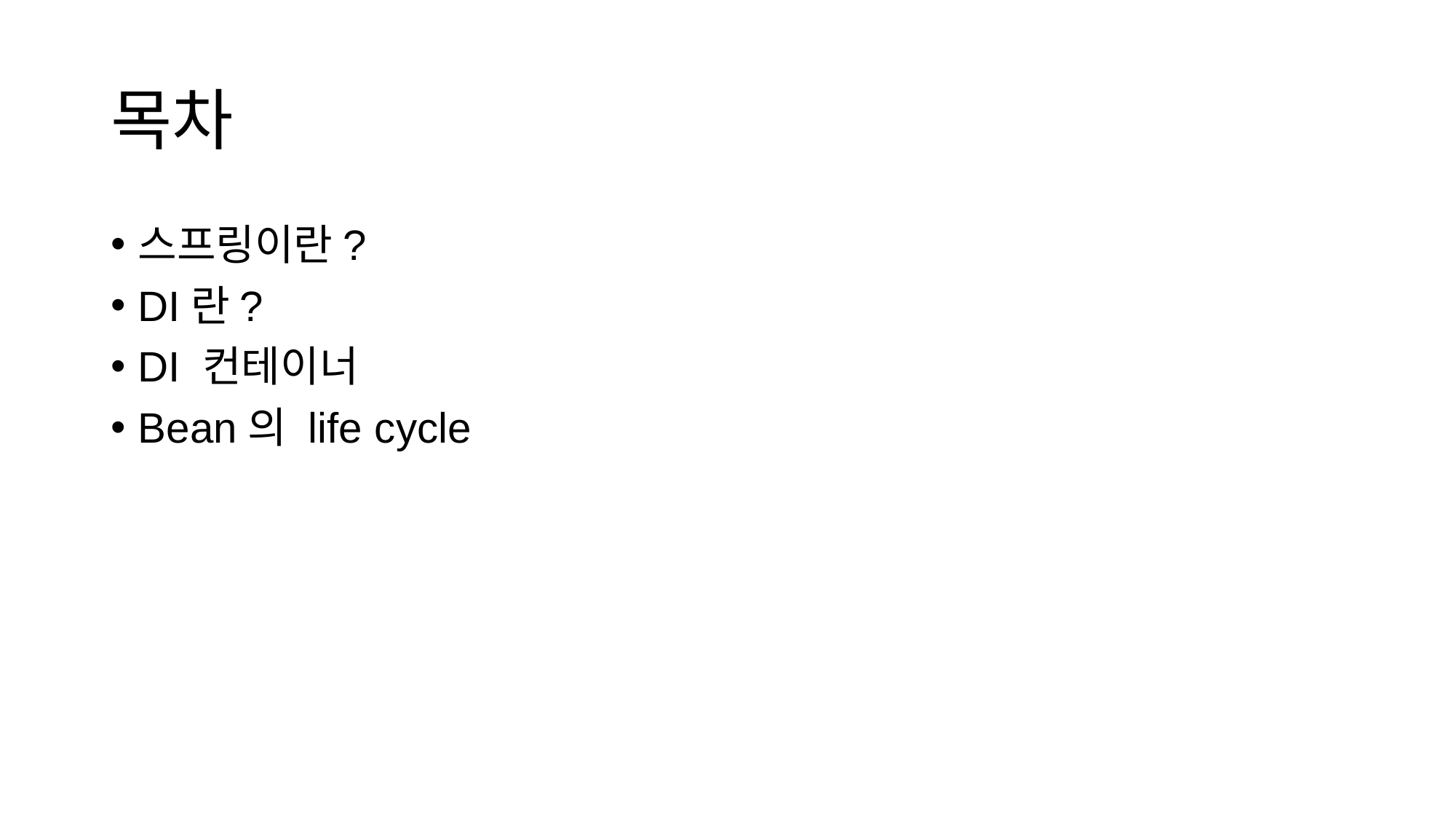

# 목차
스프링이란?
DI란?
DI 컨테이너
Bean의 life cycle